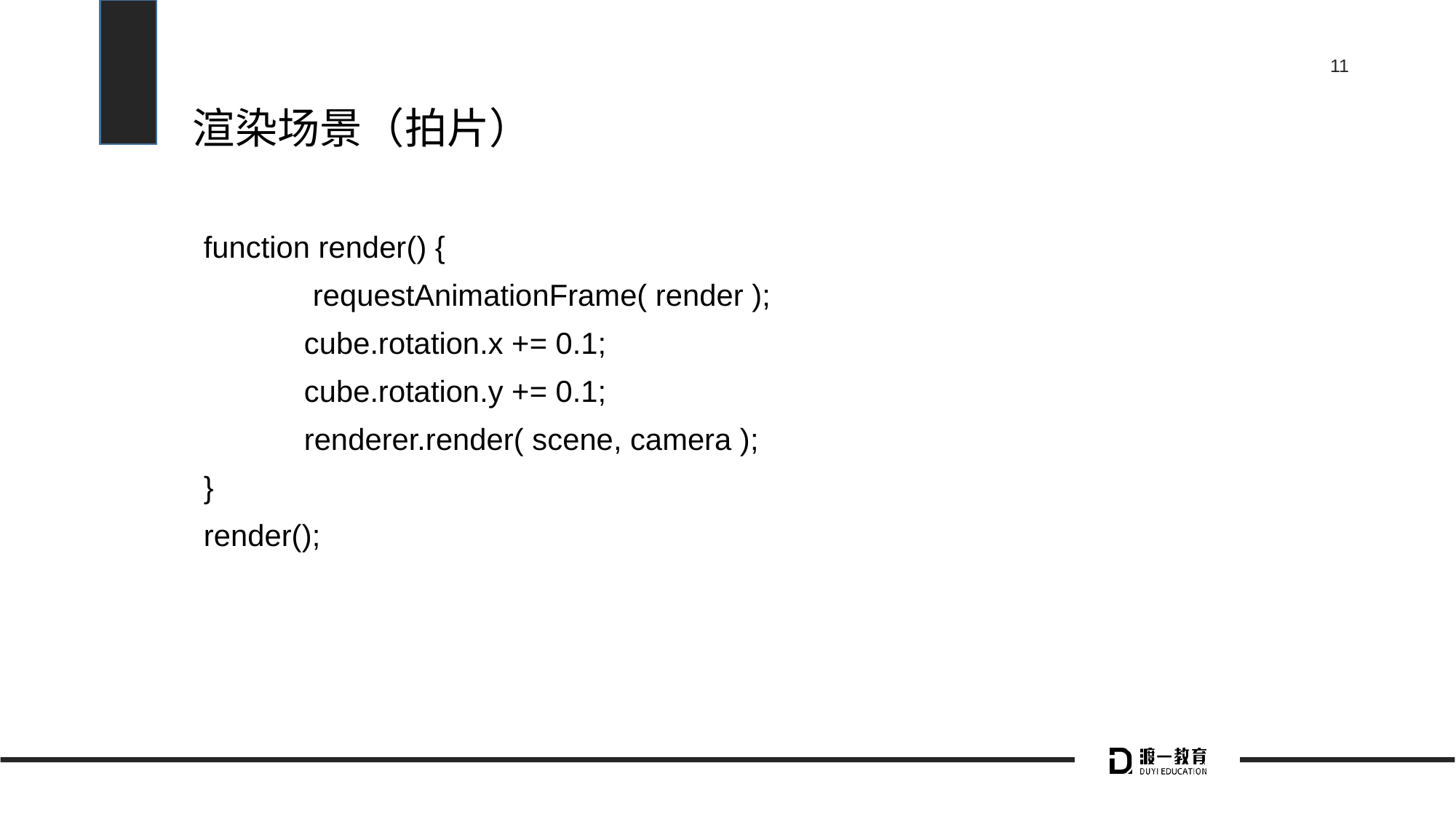

# 渲染场景（拍片）
function render() {
	requestAnimationFrame( render );
            cube.rotation.x += 0.1;
            cube.rotation.y += 0.1;
            renderer.render( scene, camera );
}
render();